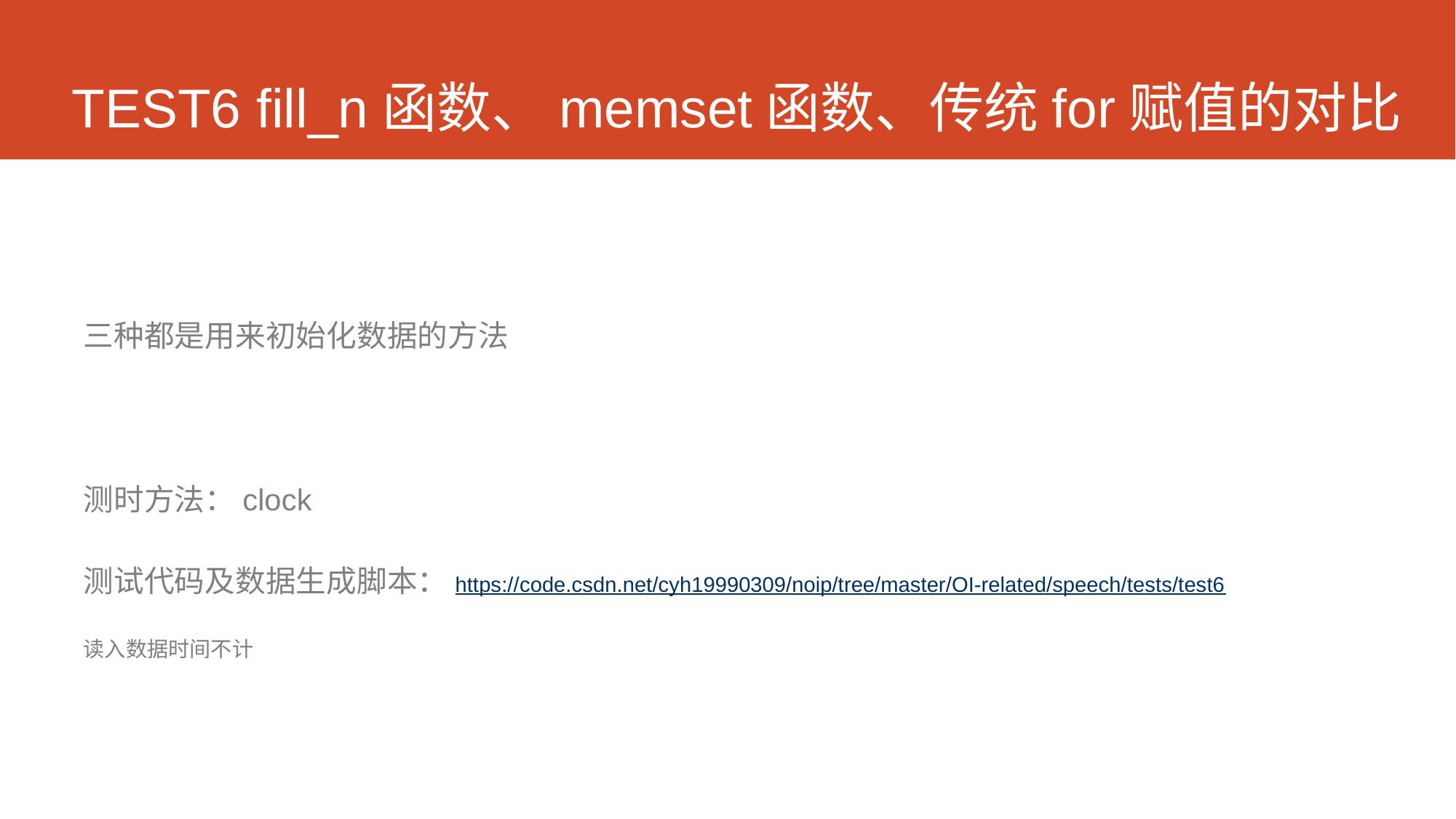

# TEST6 fill_n函数、memset函数、传统for赋值的对比
三种都是用来初始化数据的方法

测时方法：clock
测试代码及数据生成脚本：https://code.csdn.net/cyh19990309/noip/tree/master/OI-related/speech/tests/test6
读入数据时间不计